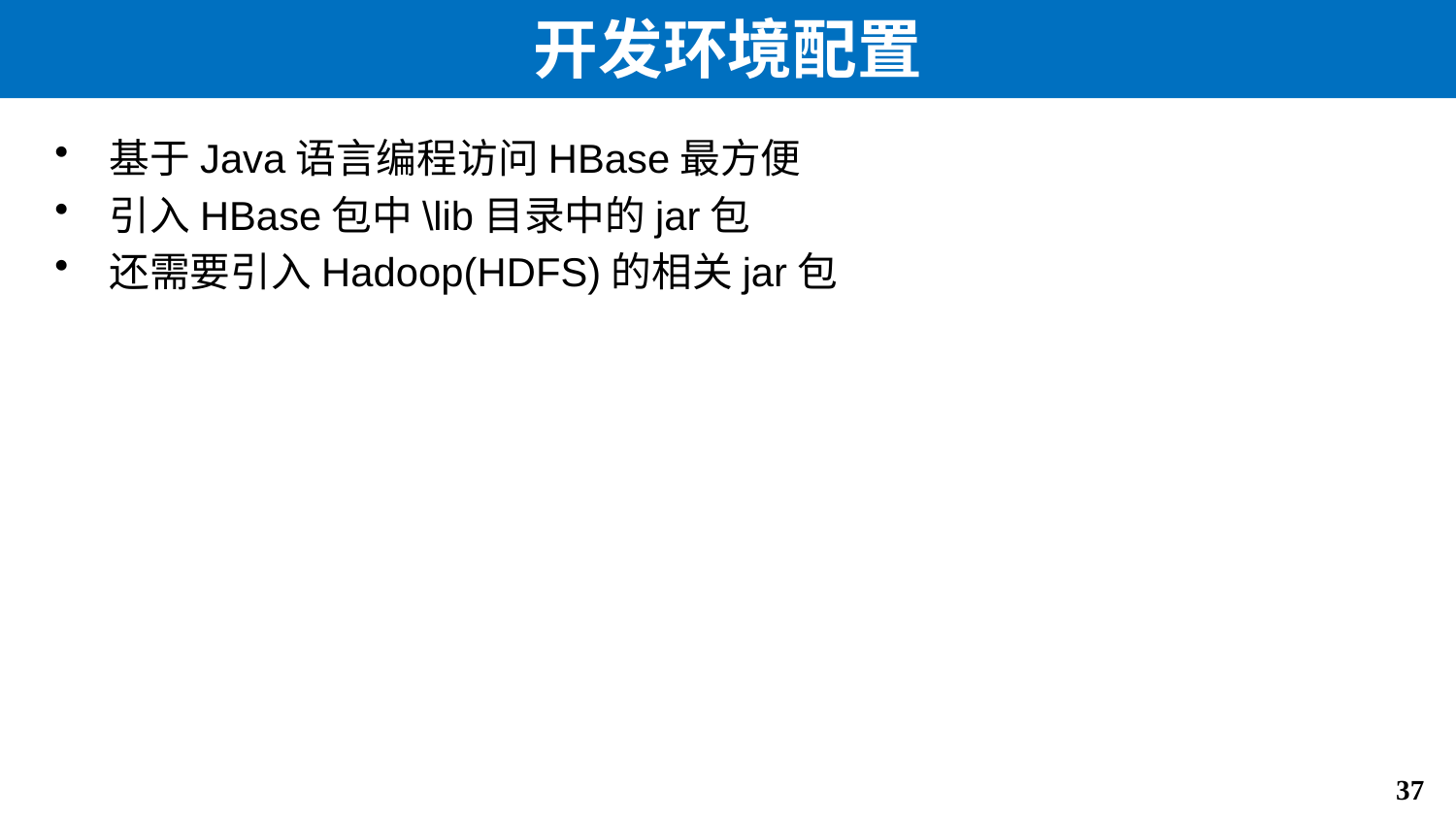

# 开发环境配置
基于Java语言编程访问HBase最方便
引入HBase包中\lib目录中的jar包
还需要引入Hadoop(HDFS)的相关jar包